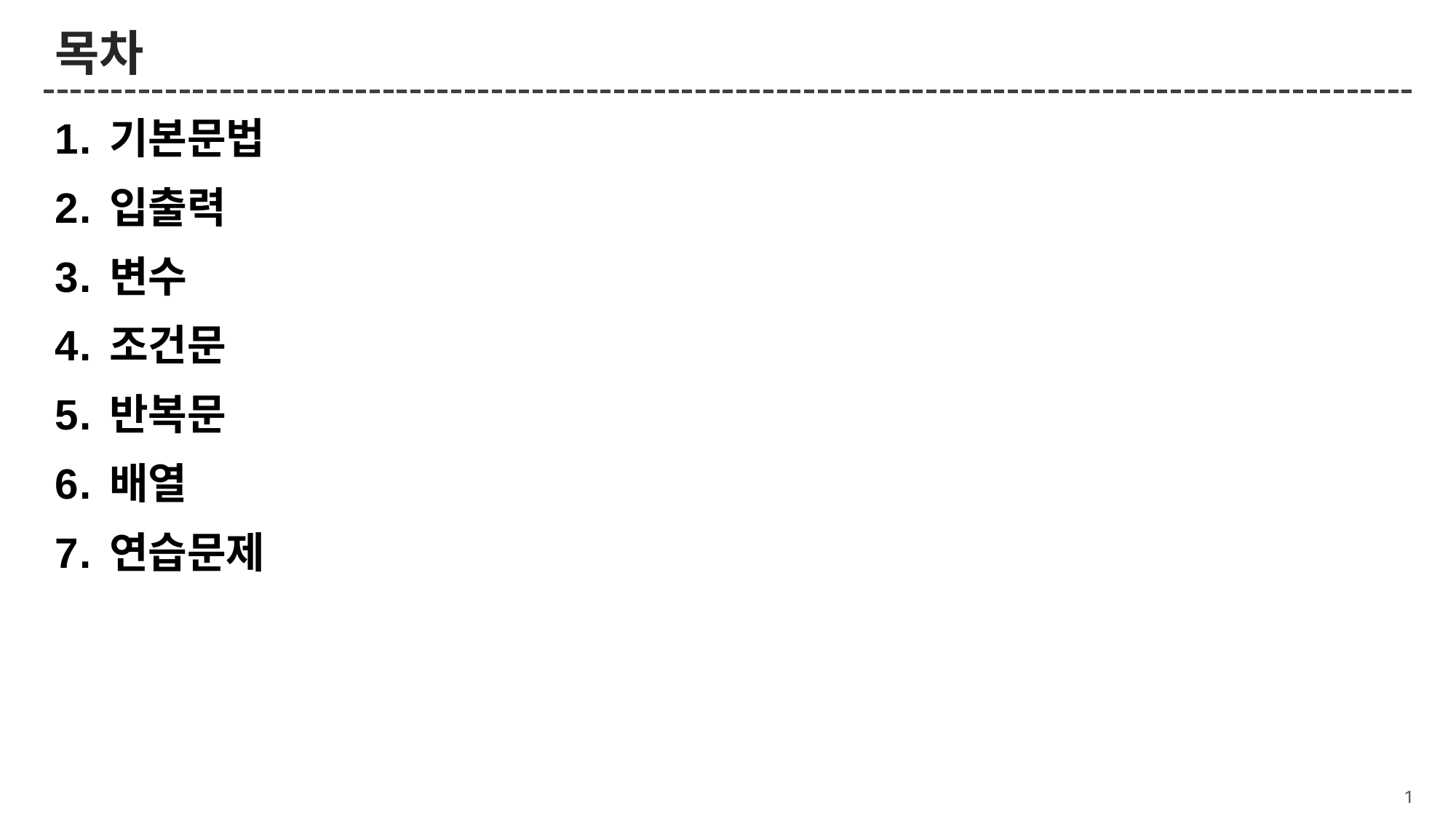

# 목차
기본문법
입출력
변수
조건문
반복문
배열
연습문제